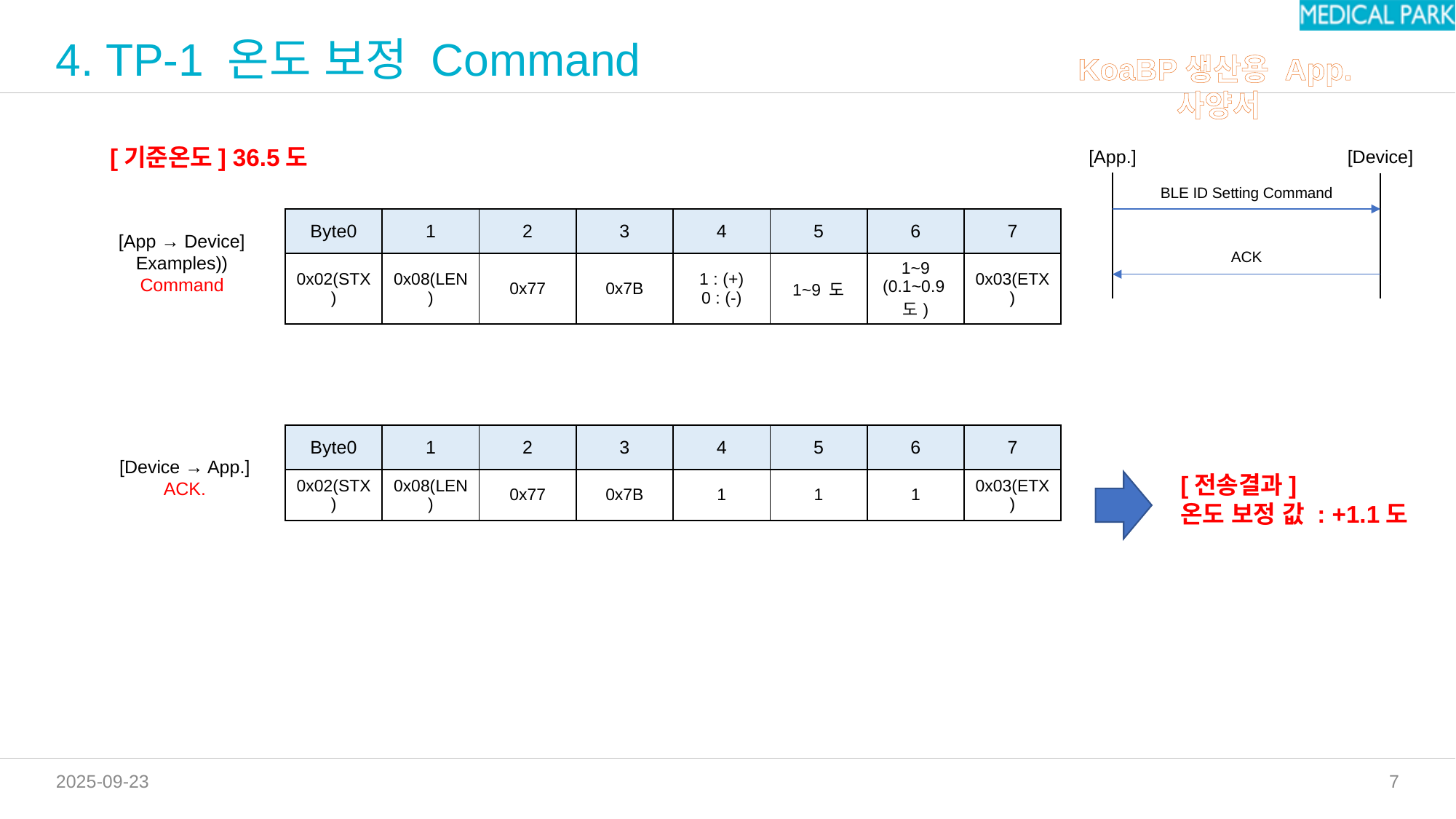

# 4. TP-1 온도 보정 Command
[기준온도] 36.5도
[App.]
[Device]
BLE ID Setting Command
ACK
| Byte0 | 1 | 2 | 3 | 4 | 5 | 6 | 7 |
| --- | --- | --- | --- | --- | --- | --- | --- |
| 0x02(STX) | 0x08(LEN) | 0x77 | 0x7B | 1 : (+) 0 : (-) | 1~9 도 | 1~9 (0.1~0.9도) | 0x03(ETX) |
[App → Device]
Examples))
Command
| Byte0 | 1 | 2 | 3 | 4 | 5 | 6 | 7 |
| --- | --- | --- | --- | --- | --- | --- | --- |
| 0x02(STX) | 0x08(LEN) | 0x77 | 0x7B | 1 | 1 | 1 | 0x03(ETX) |
[Device → App.]
ACK.
[전송결과]
온도 보정 값 : +1.1도

7
2025-09-23